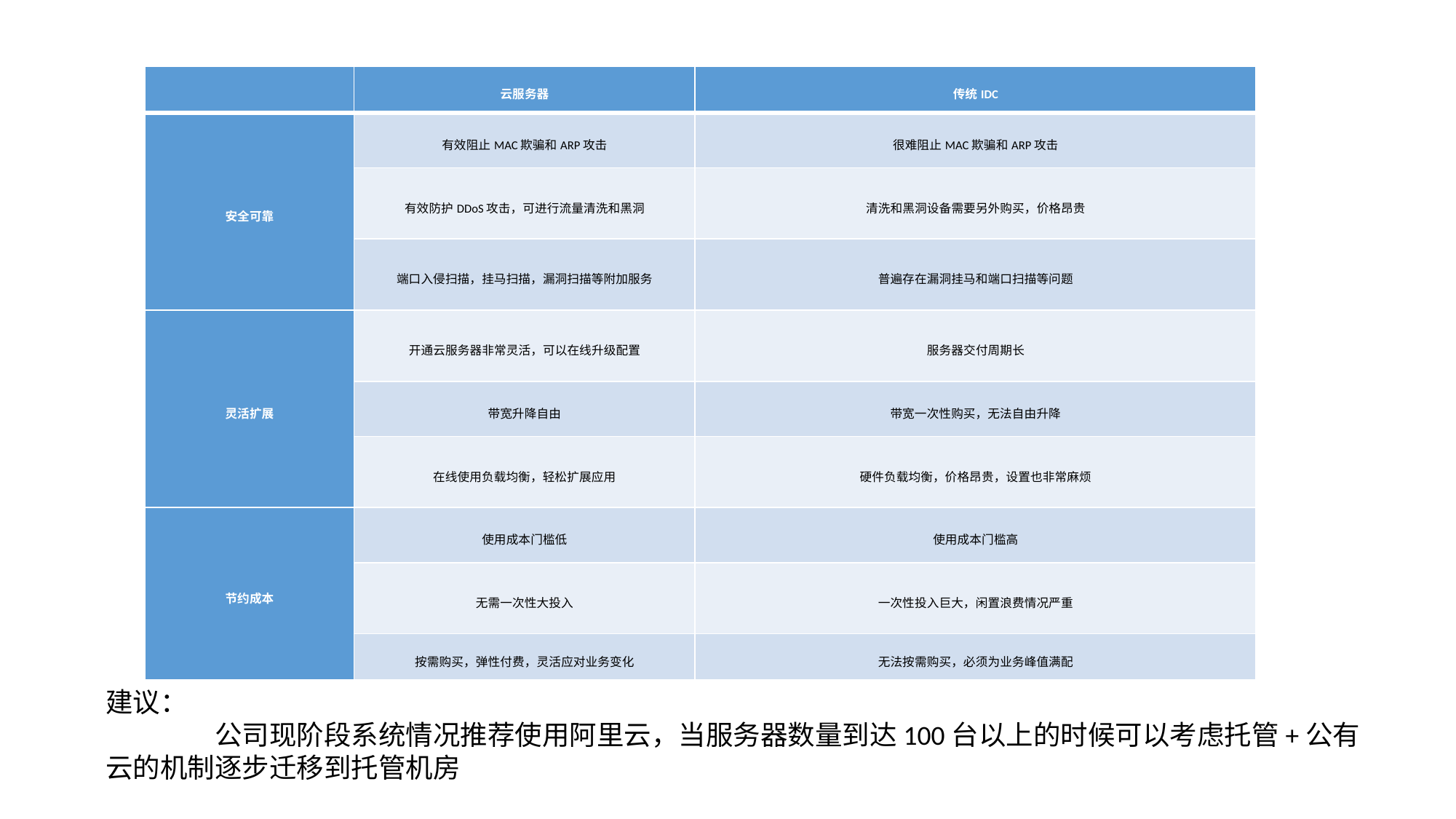

|  | 云服务器 | 传统IDC |
| --- | --- | --- |
| 安全可靠 | 有效阻止MAC欺骗和ARP攻击 | 很难阻止MAC欺骗和ARP攻击 |
|  | 有效防护DDoS攻击，可进行流量清洗和黑洞 | 清洗和黑洞设备需要另外购买，价格昂贵 |
|  | 端口入侵扫描，挂马扫描，漏洞扫描等附加服务 | 普遍存在漏洞挂马和端口扫描等问题 |
| 灵活扩展 | 开通云服务器非常灵活，可以在线升级配置 | 服务器交付周期长 |
|  | 带宽升降自由 | 带宽一次性购买，无法自由升降 |
|  | 在线使用负载均衡，轻松扩展应用 | 硬件负载均衡，价格昂贵，设置也非常麻烦 |
| 节约成本 | 使用成本门槛低 | 使用成本门槛高 |
|  | 无需一次性大投入 | 一次性投入巨大，闲置浪费情况严重 |
|  | 按需购买，弹性付费，灵活应对业务变化 | 无法按需购买，必须为业务峰值满配 |
建议：
	公司现阶段系统情况推荐使用阿里云，当服务器数量到达100台以上的时候可以考虑托管+公有云的机制逐步迁移到托管机房